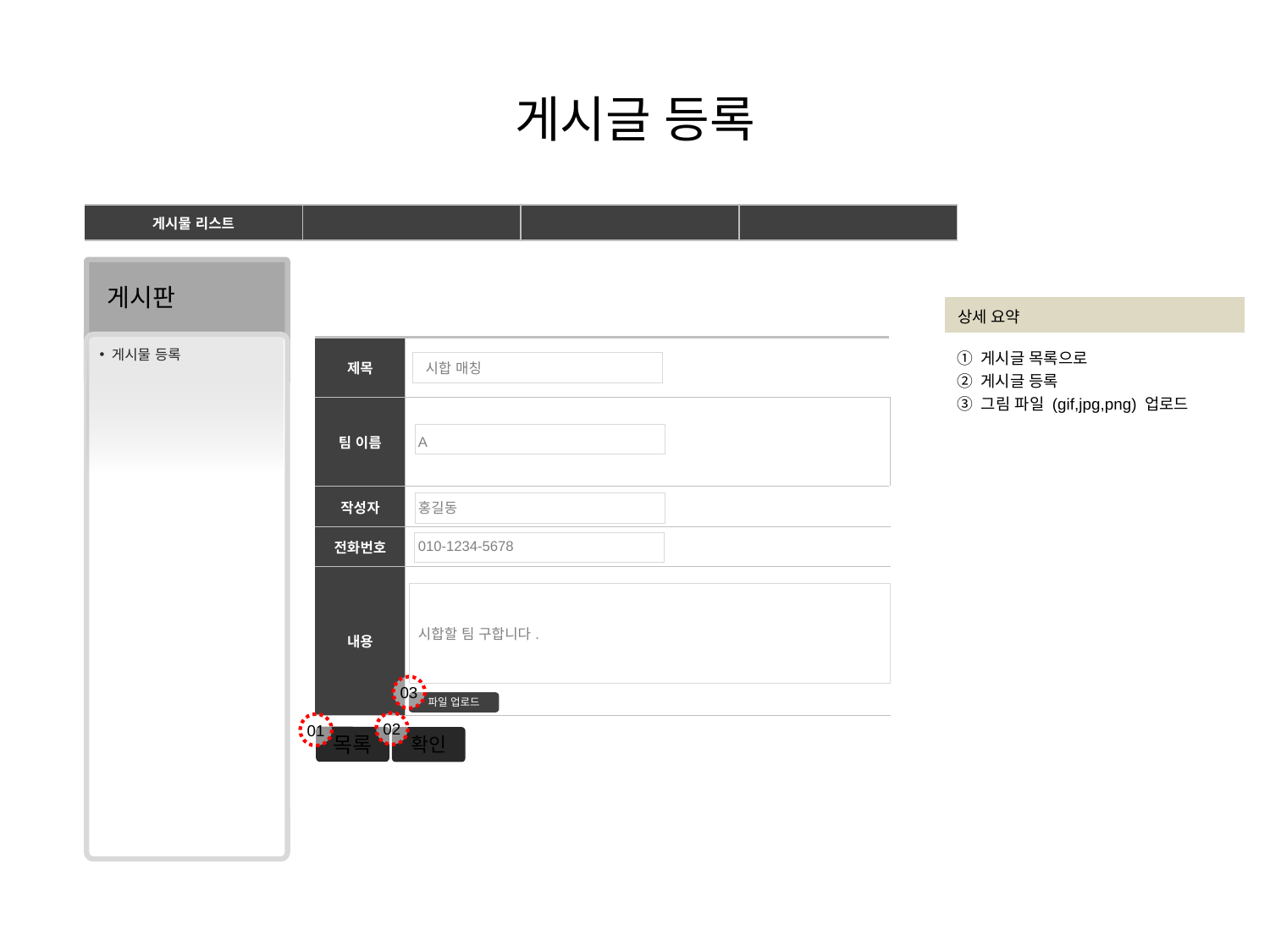

# 게시글 등록
| 게시물 리스트 |  |  |  |
| --- | --- | --- | --- |

게시판
상세 요약
 게시물 등록
| 제목 | 시합 매칭 |
| --- | --- |
| 팀 이름 | A |
| 작성자 | 홍길동 |
| 전화번호 | 010-1234-5678 |
| 내용 | 시합할 팀 구합니다. |
① 게시글 목록으로
② 게시글 등록
③ 그림 파일 (gif,jpg,png) 업로드

03
파일 업로드
02
01
목록
확인